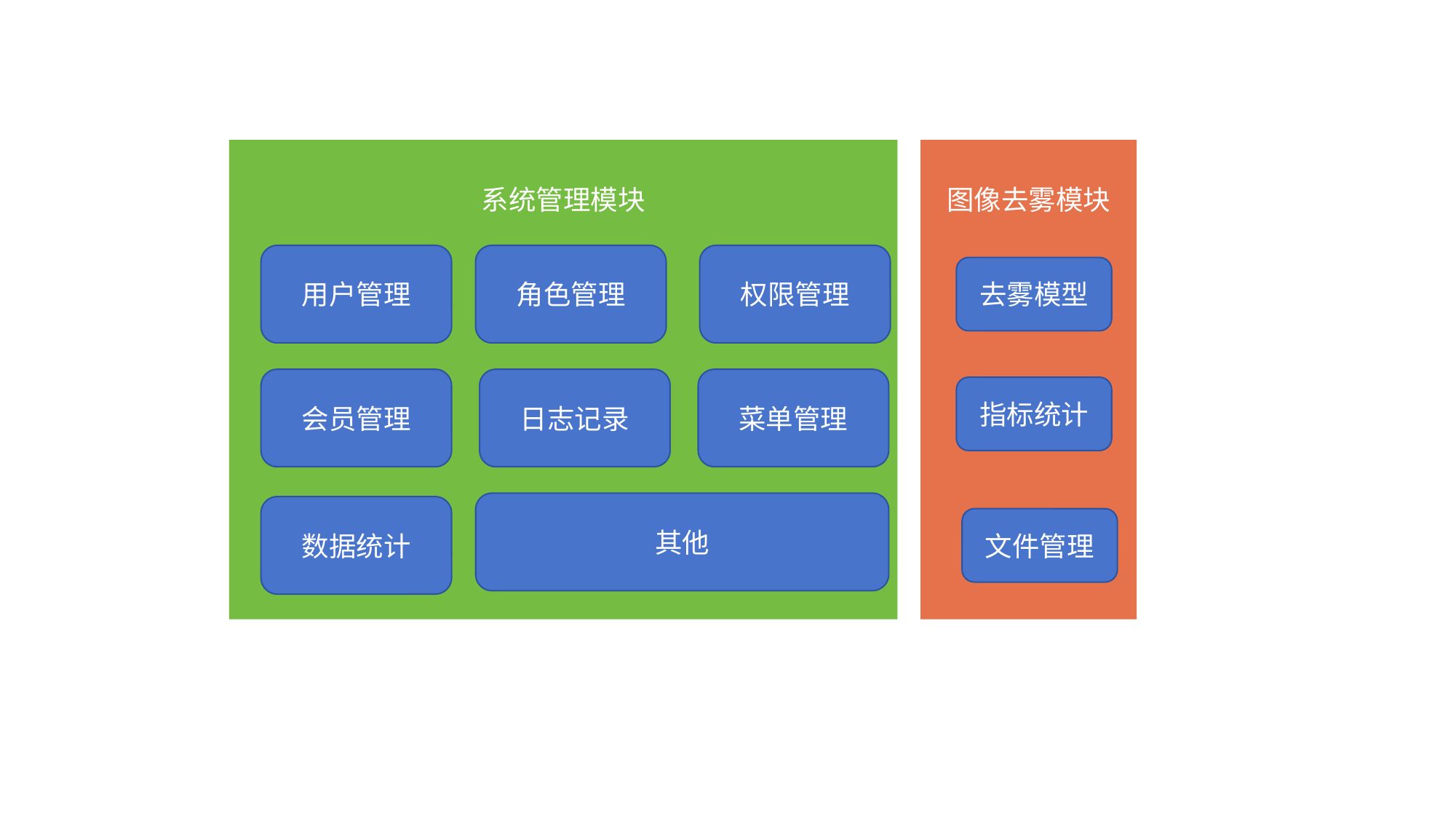

系统管理模块

图像去雾模块

用户管理
角色管理
权限管理
去雾模型
会员管理
日志记录
菜单管理
指标统计
其他
数据统计
文件管理